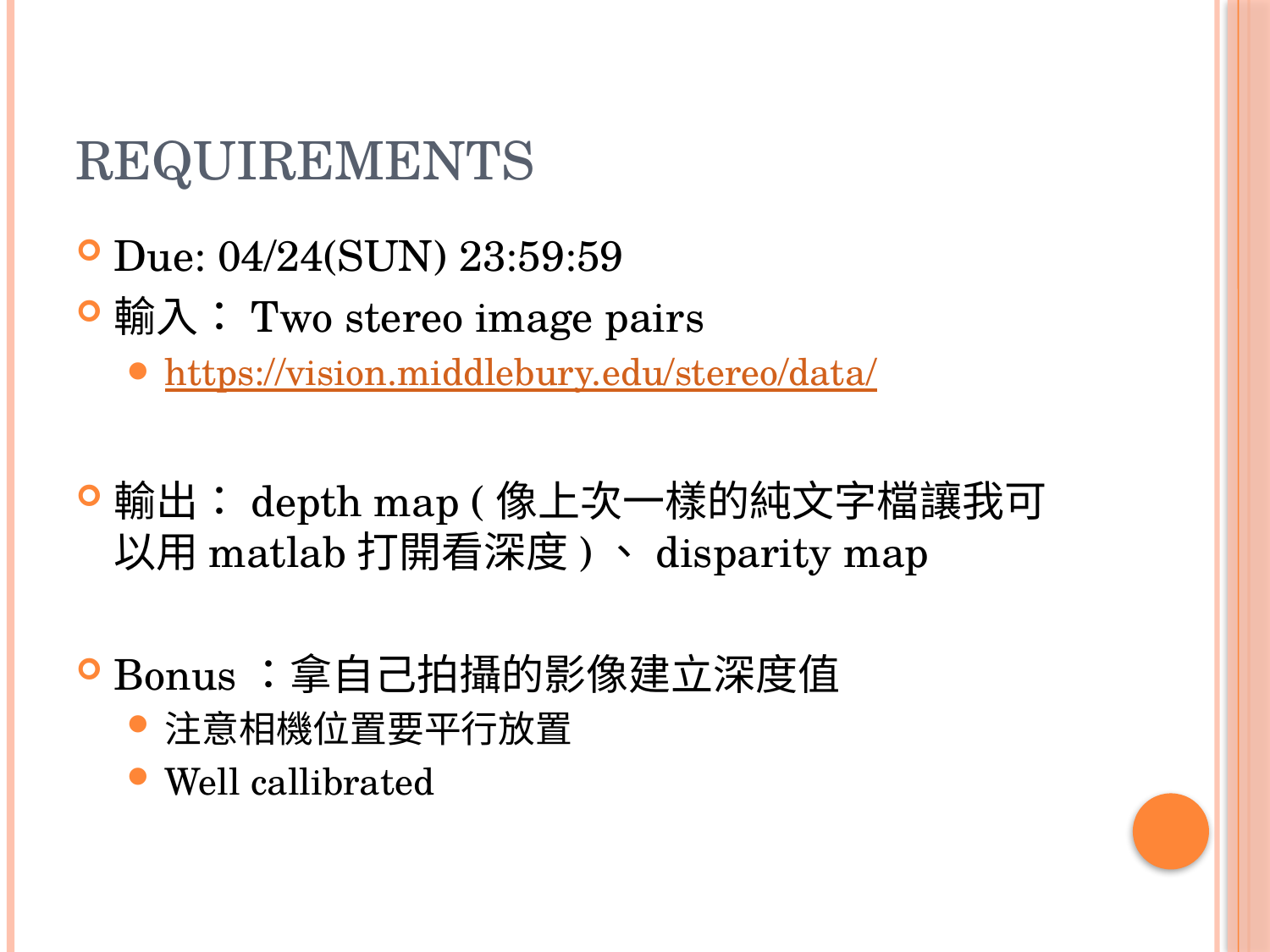

# Requirements
Due: 04/24(SUN) 23:59:59
輸入：Two stereo image pairs
https://vision.middlebury.edu/stereo/data/

輸出：depth map (像上次一樣的純文字檔讓我可以用matlab打開看深度)、disparity map

Bonus：拿自己拍攝的影像建立深度值
注意相機位置要平行放置
Well callibrated